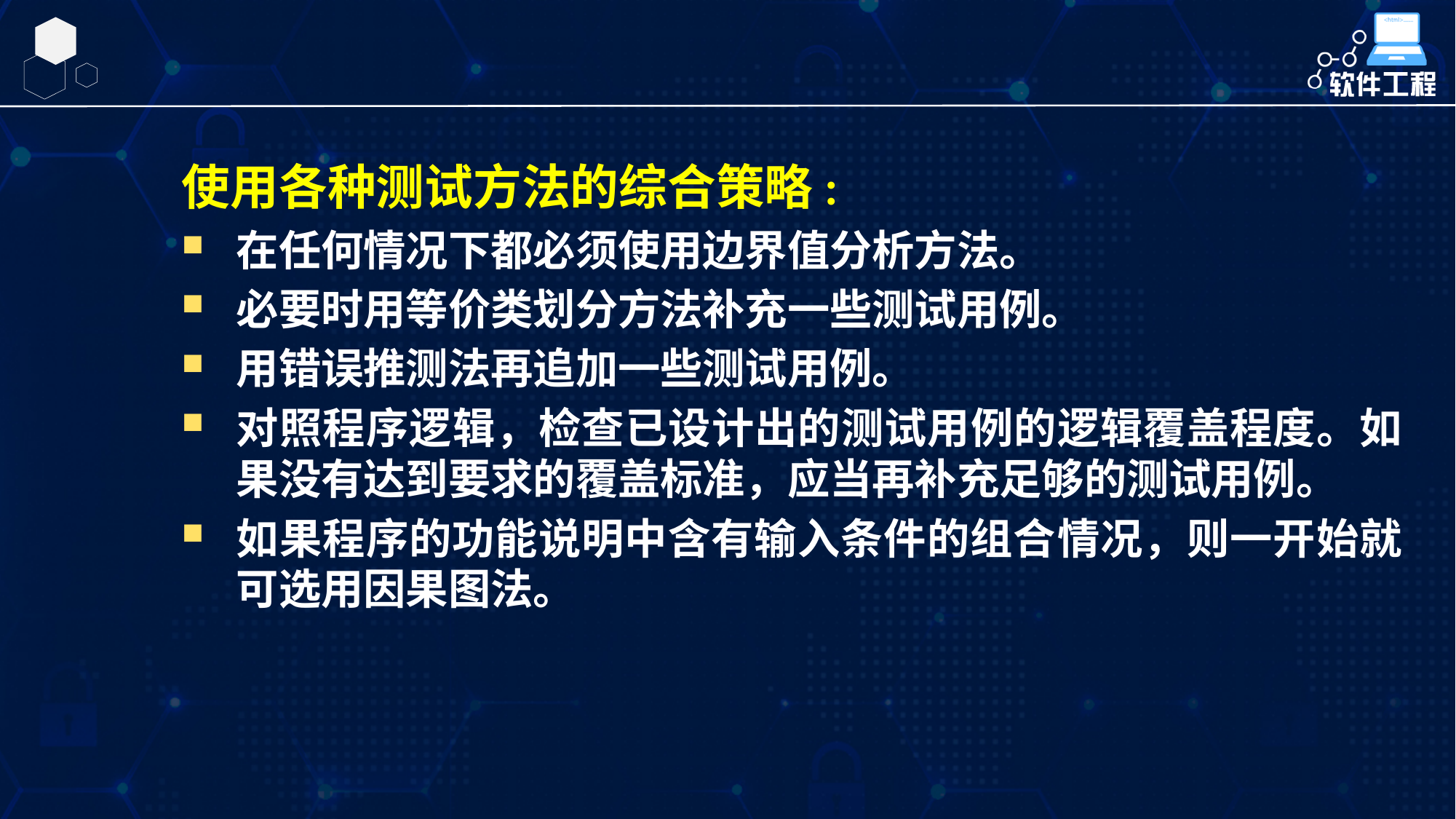

使用各种测试方法的综合策略:
在任何情况下都必须使用边界值分析方法。
必要时用等价类划分方法补充一些测试用例。
用错误推测法再追加一些测试用例。
对照程序逻辑，检查已设计出的测试用例的逻辑覆盖程度。如果没有达到要求的覆盖标准，应当再补充足够的测试用例。
如果程序的功能说明中含有输入条件的组合情况，则一开始就可选用因果图法。